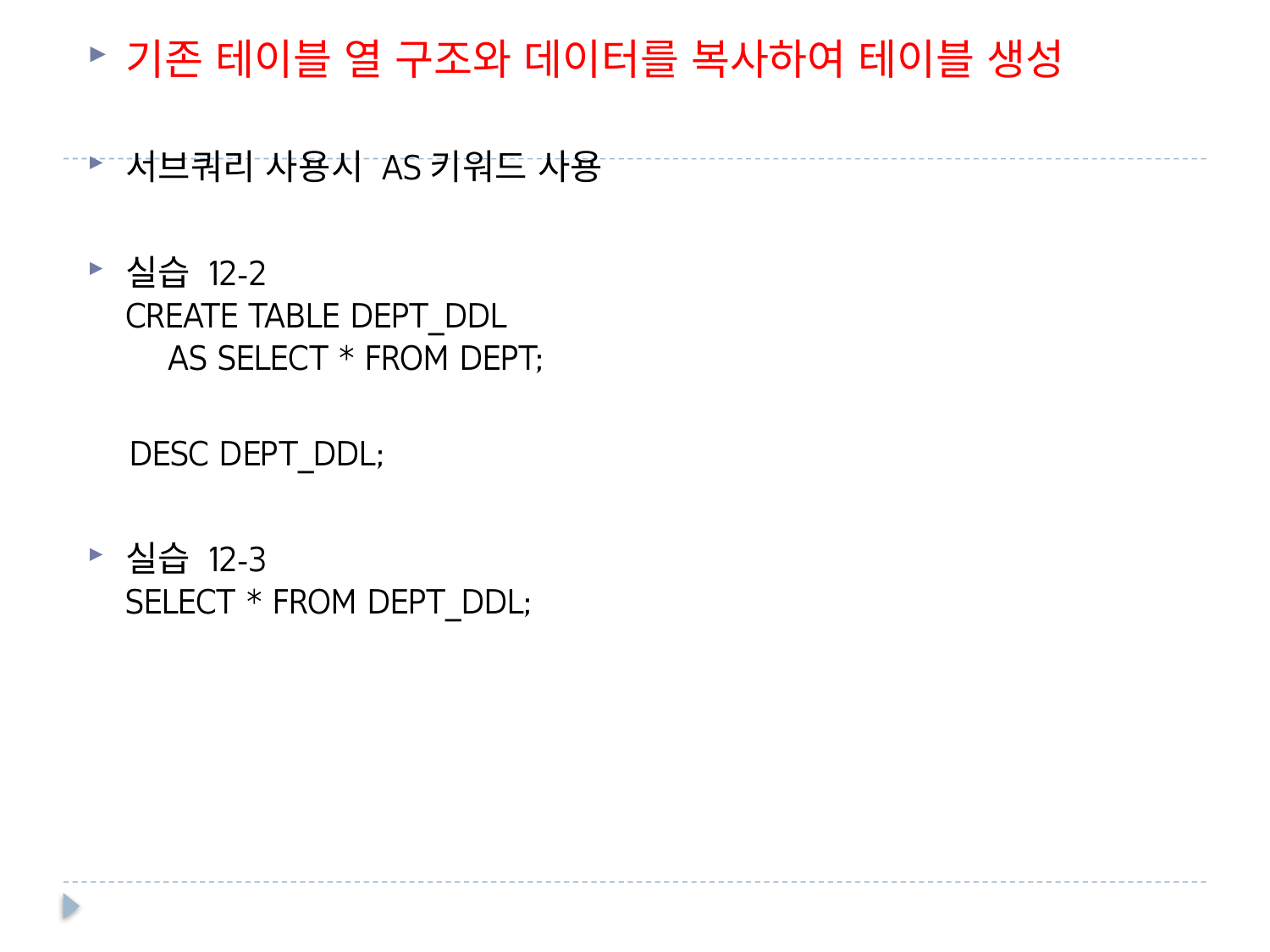

기존 테이블 열 구조와 데이터를 복사하여 테이블 생성
서브쿼리 사용시 AS키워드 사용

실습 12-2
CREATE TABLE DEPT_DDL
    AS SELECT * FROM DEPT;
    DESC DEPT_DDL;

실습 12-3
SELECT * FROM DEPT_DDL;